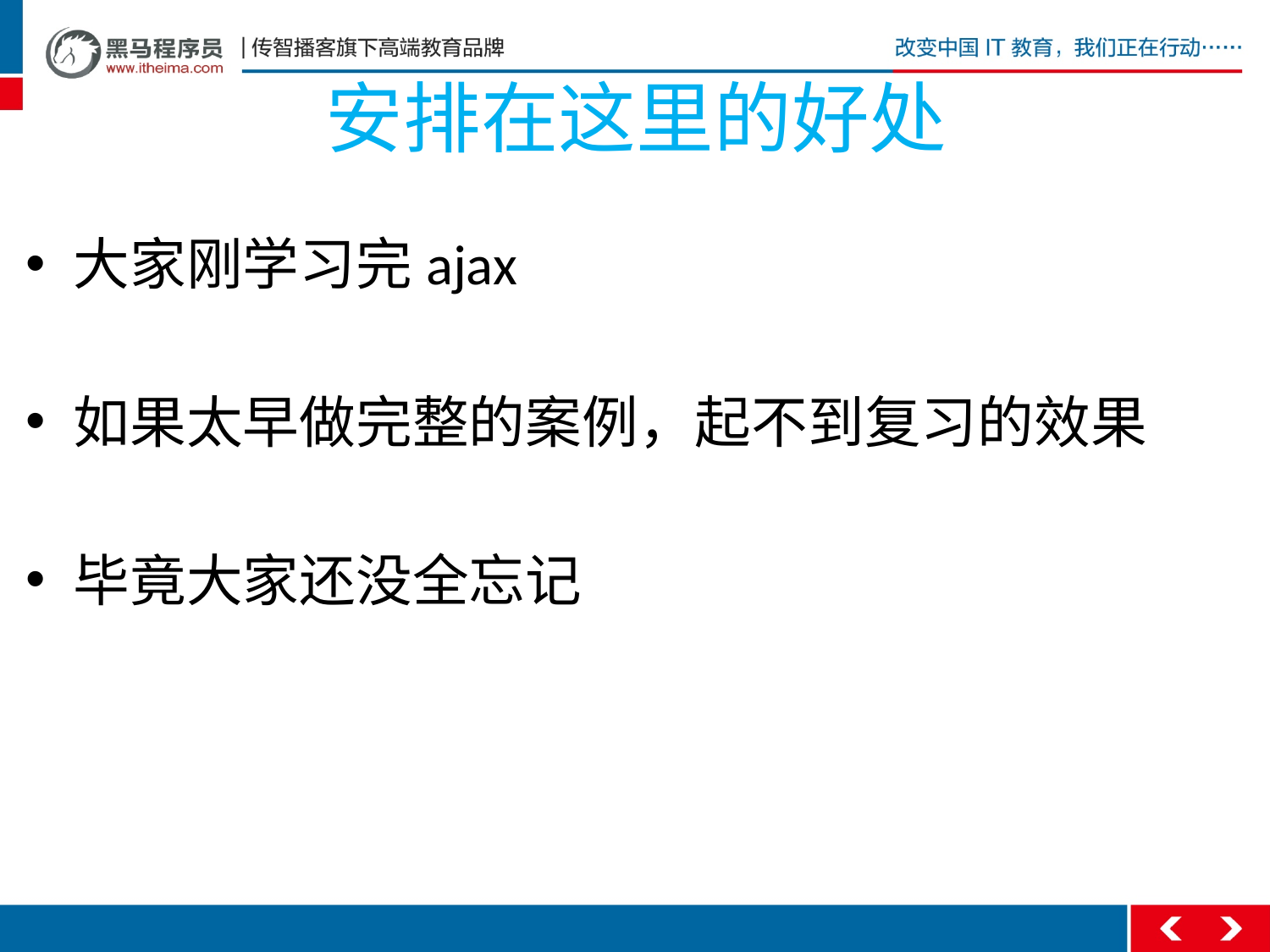

# 安排在这里的好处
大家刚学习完ajax

如果太早做完整的案例，起不到复习的效果

毕竟大家还没全忘记